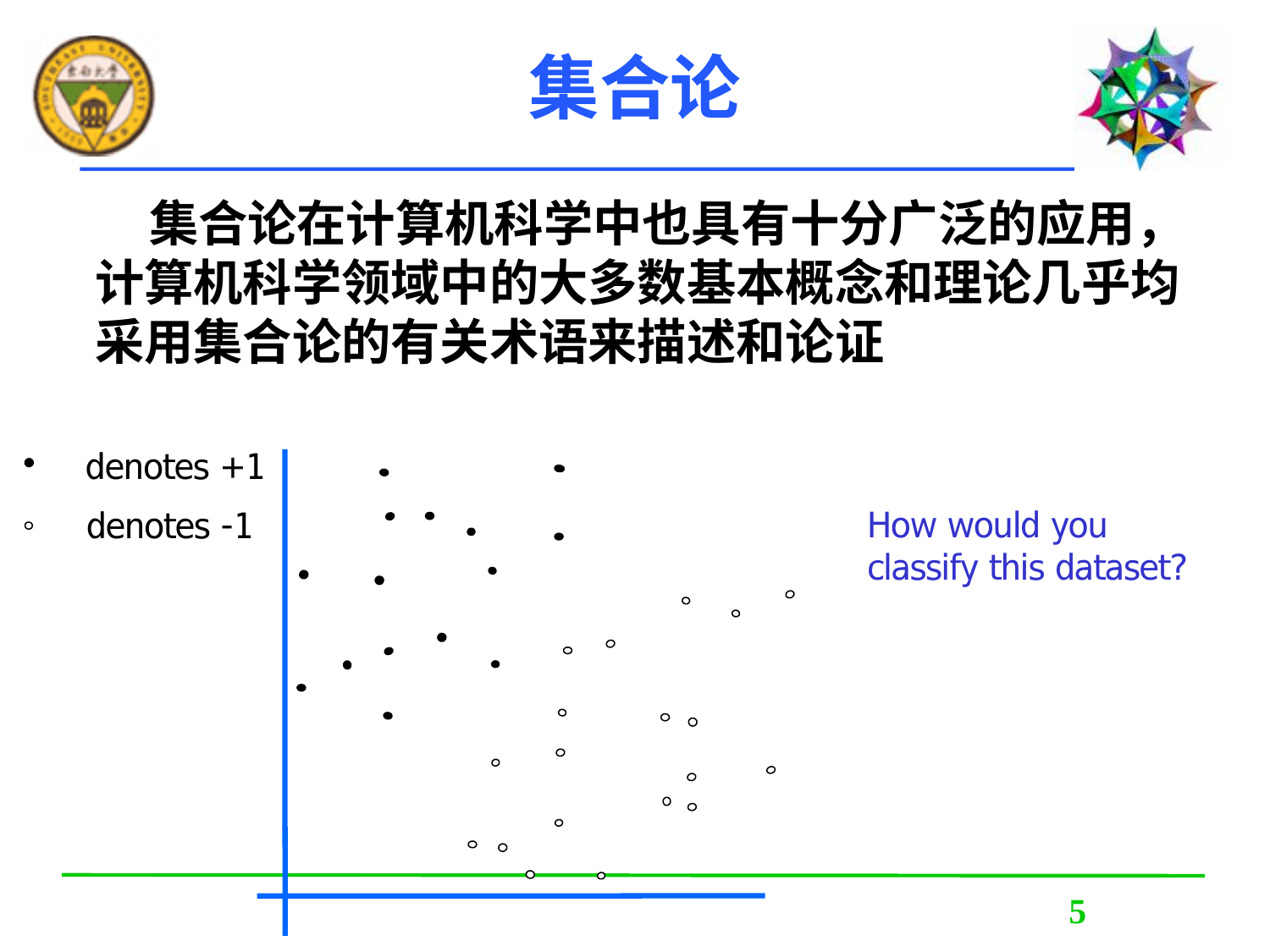

# 集合论
        集合论在计算机科学中也具有十分广泛的应用，计算机科学领域中的大多数基本概念和理论几乎均采用集合论的有关术语来描述和论证
 denotes +1
denotes -1

How would you classify this dataset?